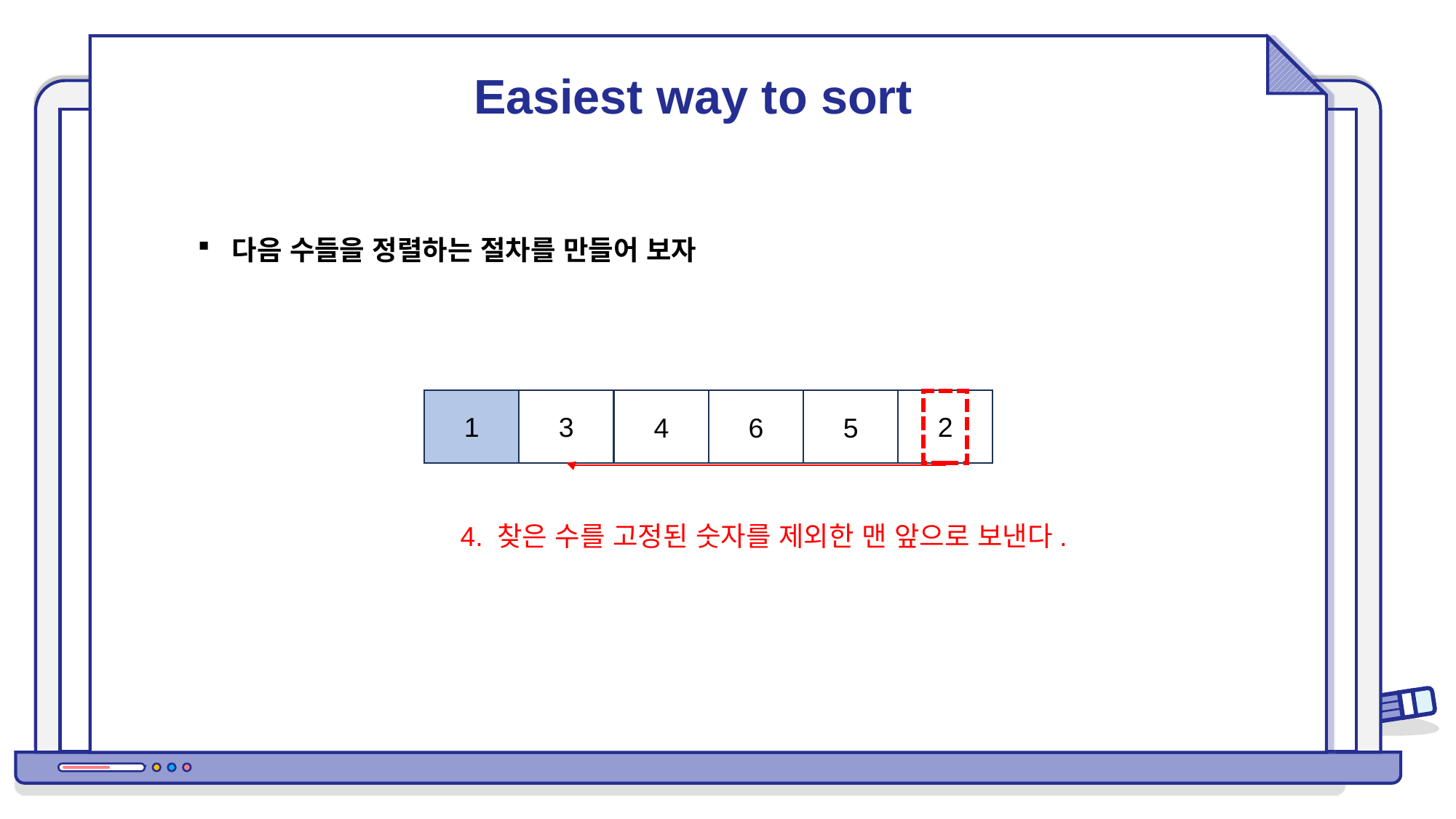

Easiest way to sort

다음 수들을 정렬하는 절차를 만들어 보자
1
3
2
5
4
6

4. 찾은 수를 고정된 숫자를 제외한 맨 앞으로 보낸다.